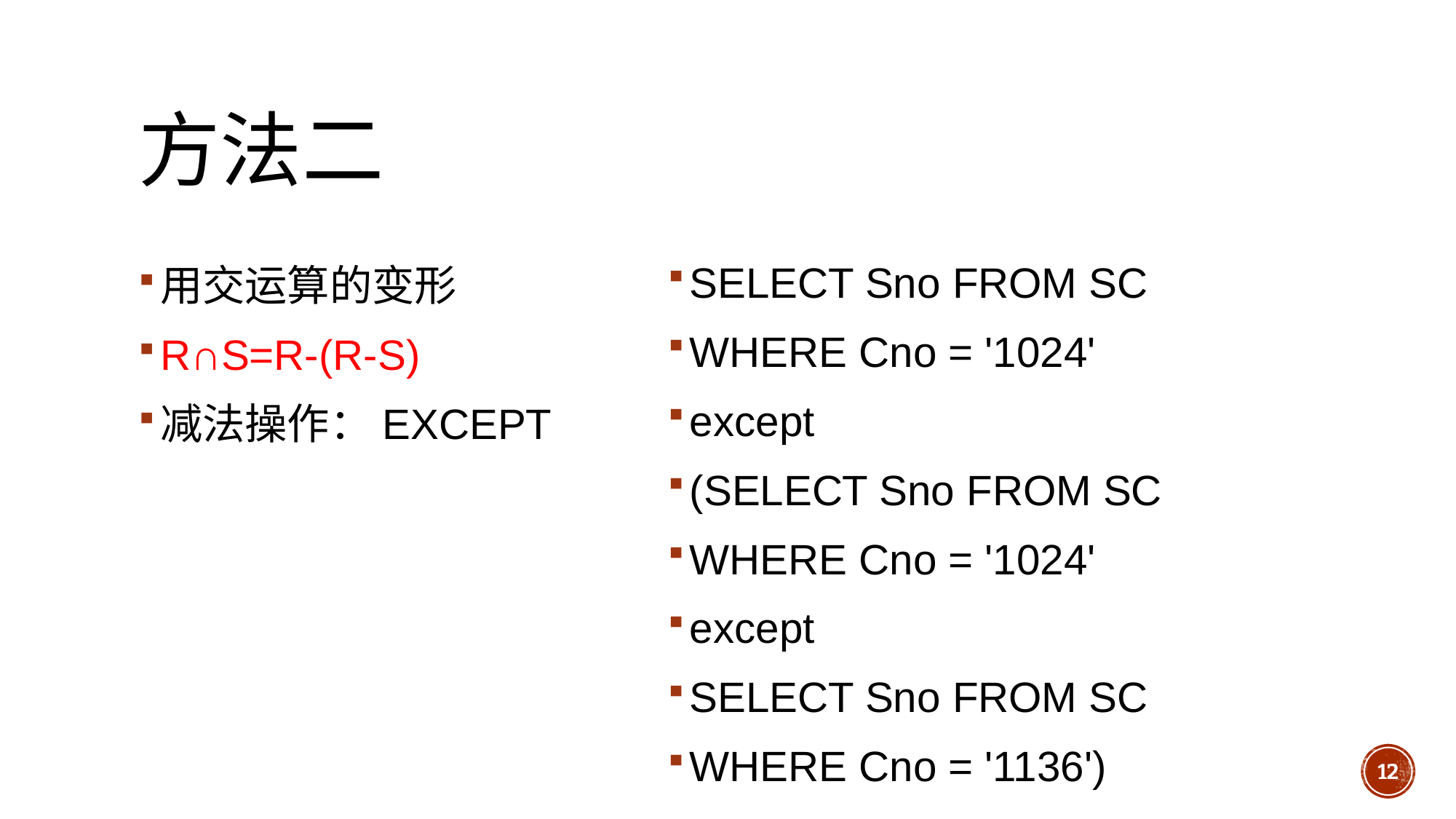

# 方法二
SELECT Sno FROM SC
WHERE Cno = '1024'
except
(SELECT Sno FROM SC
WHERE Cno = '1024'
except
SELECT Sno FROM SC
WHERE Cno = '1136')
用交运算的变形
R∩S=R-(R-S)
减法操作：EXCEPT
12